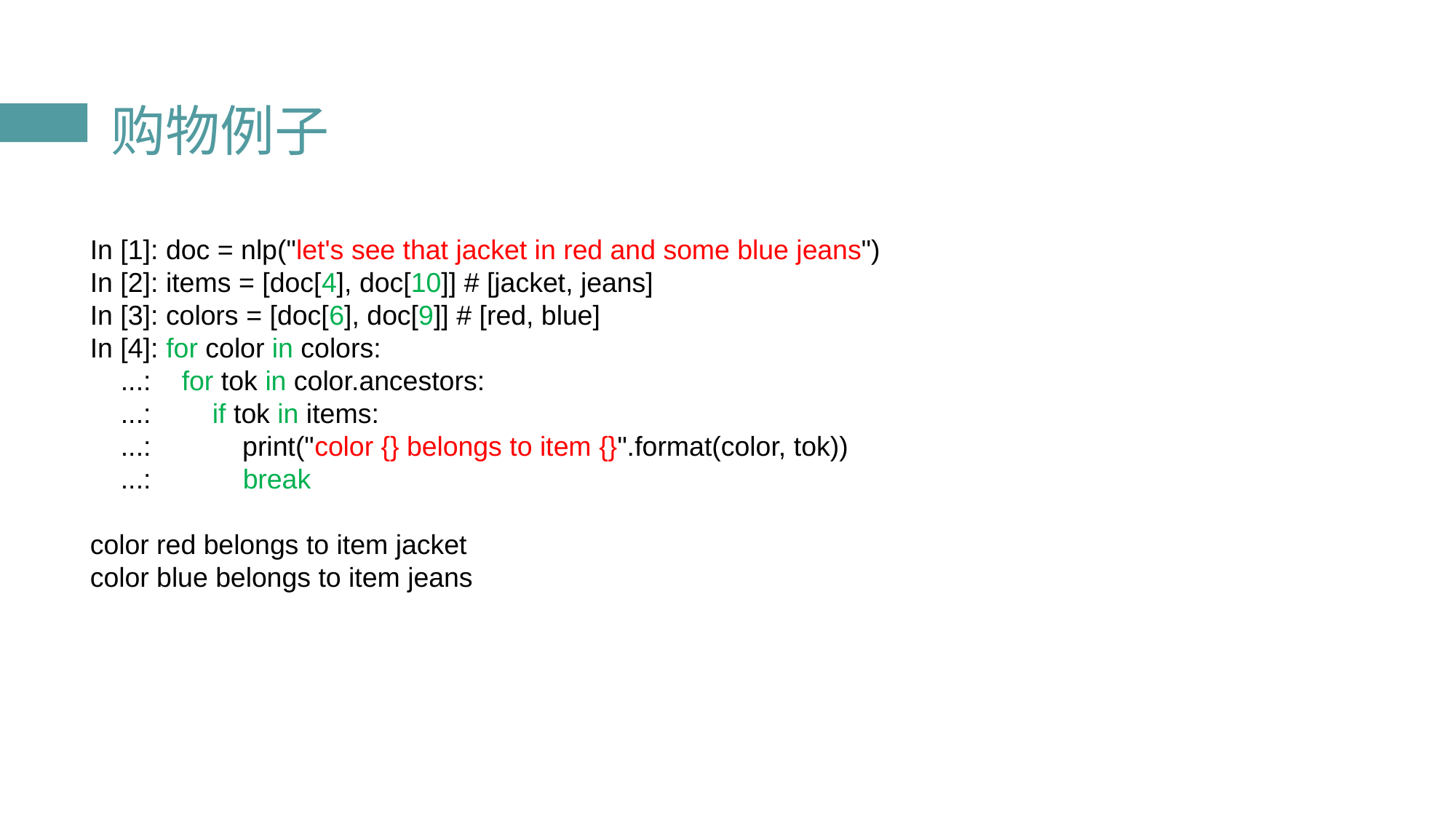

# 购物例子
In [1]: doc = nlp("let's see that jacket in red and some blue jeans")
In [2]: items = [doc[4], doc[10]] # [jacket, jeans]
In [3]: colors = [doc[6], doc[9]] # [red, blue]
In [4]: for color in colors:
    ...:    for tok in color.ancestors:
    ...:        if tok in items:
    ...:            print("color {} belongs to item {}".format(color, tok))
    ...:            break

color red belongs to item jacket
color blue belongs to item jeans